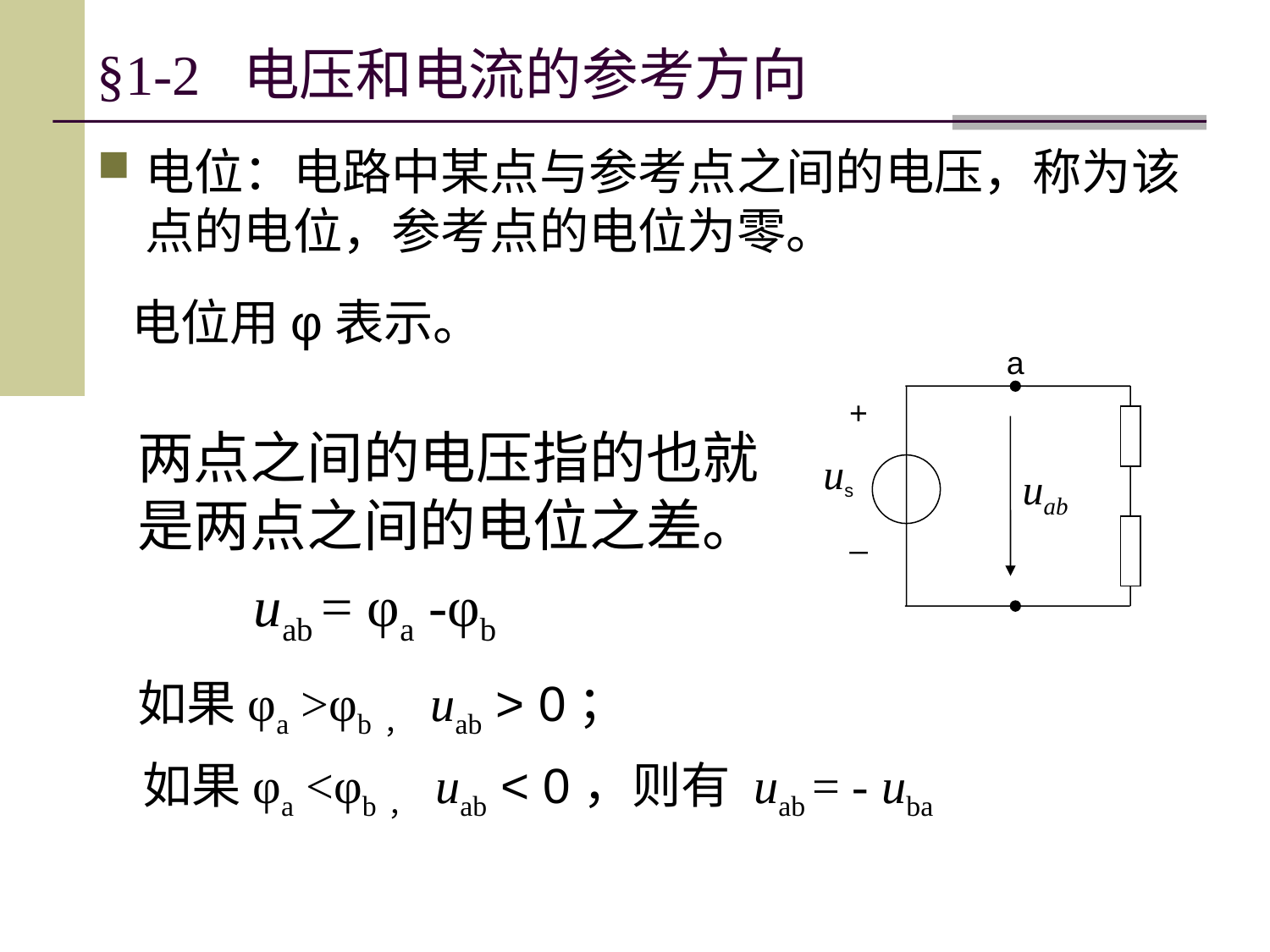

# §1-2  电压和电流的参考方向
电位：电路中某点与参考点之间的电压，称为该点的电位，参考点的电位为零。
  电位用φ表示。
a

+

us

_

两点之间的电压指的也就是两点之间的电位之差。

uab

uab = φa -φb

如果φa >φb， uab > 0；
如果φa <φb， uab < 0，则有 uab = - uba